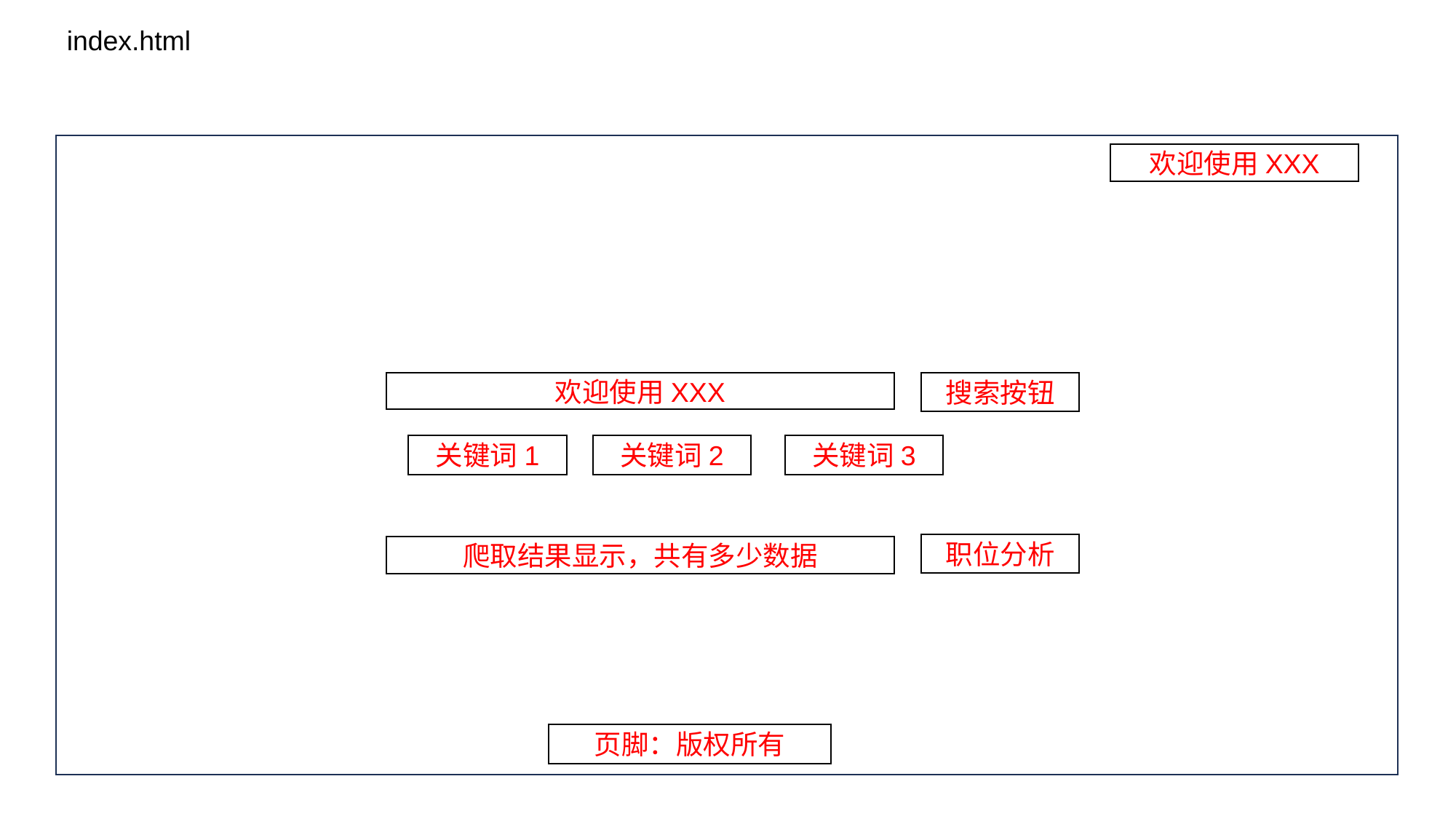

index.html

欢迎使用XXX
欢迎使用XXX
搜索按钮
关键词1
关键词2
关键词3
职位分析
爬取结果显示，共有多少数据
页脚：版权所有